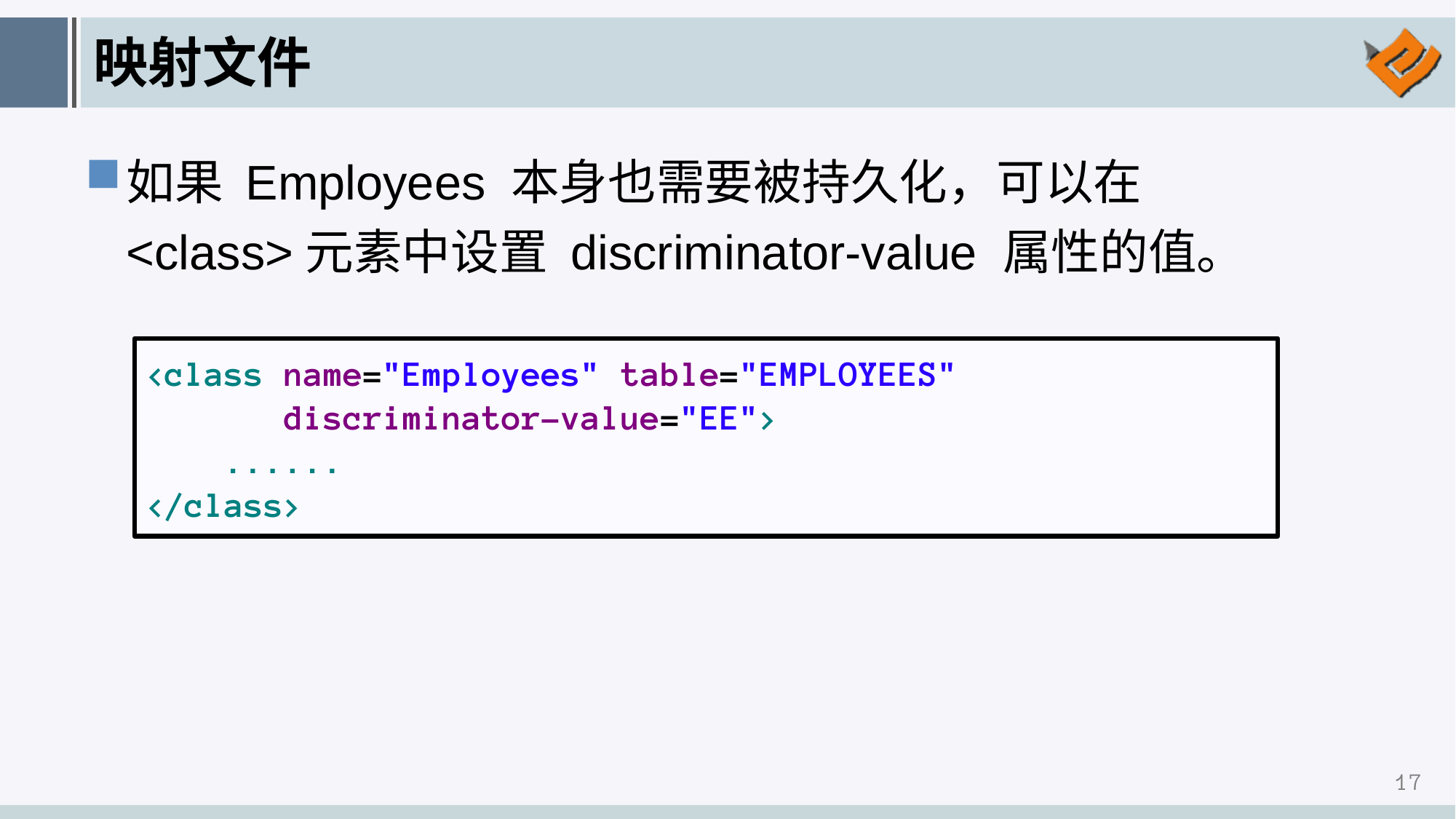

# 映射文件
如果 Employees 本身也需要被持久化，可以在<class>元素中设置 discriminator-value 属性的值。
<class name="Employees" table="EMPLOYEES"
       discriminator-value="EE">
    ......
</class>